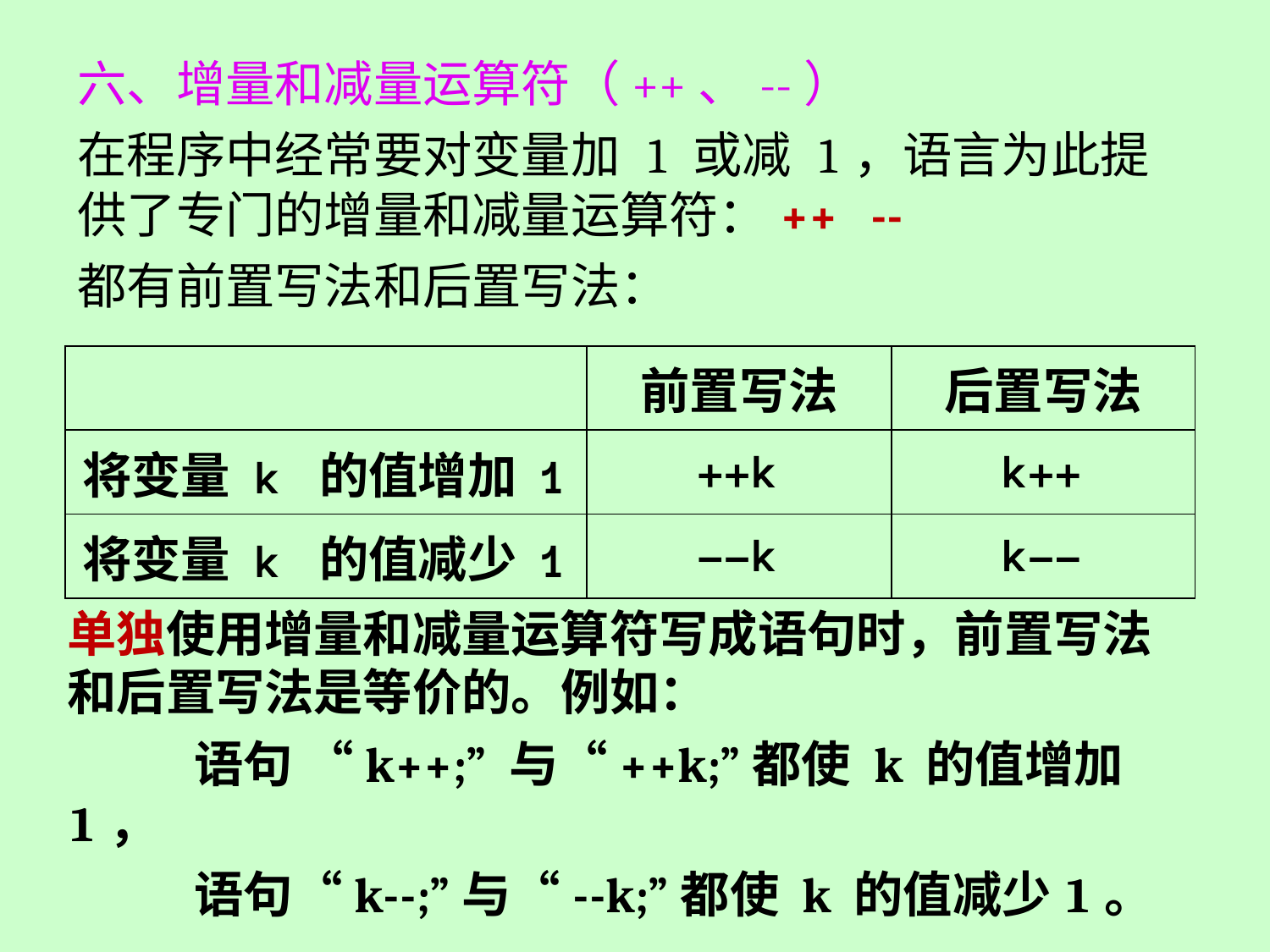

六、增量和减量运算符（++、--）
在程序中经常要对变量加 1 或减 1，语言为此提供了专门的增量和减量运算符：++   --
都有前置写法和后置写法：
|  | 前置写法 | 后置写法 |
| --- | --- | --- |
| 将变量 k 的值增加 1 | ++k | k++ |
| 将变量 k 的值减少 1 | --k | k-- |
单独使用增量和减量运算符写成语句时，前置写法和后置写法是等价的。例如：
	语句 “k++;” 与“++k;”都使 k 的值增加1，
	语句“k--;”与“--k;”都使 k 的值减少1。
29